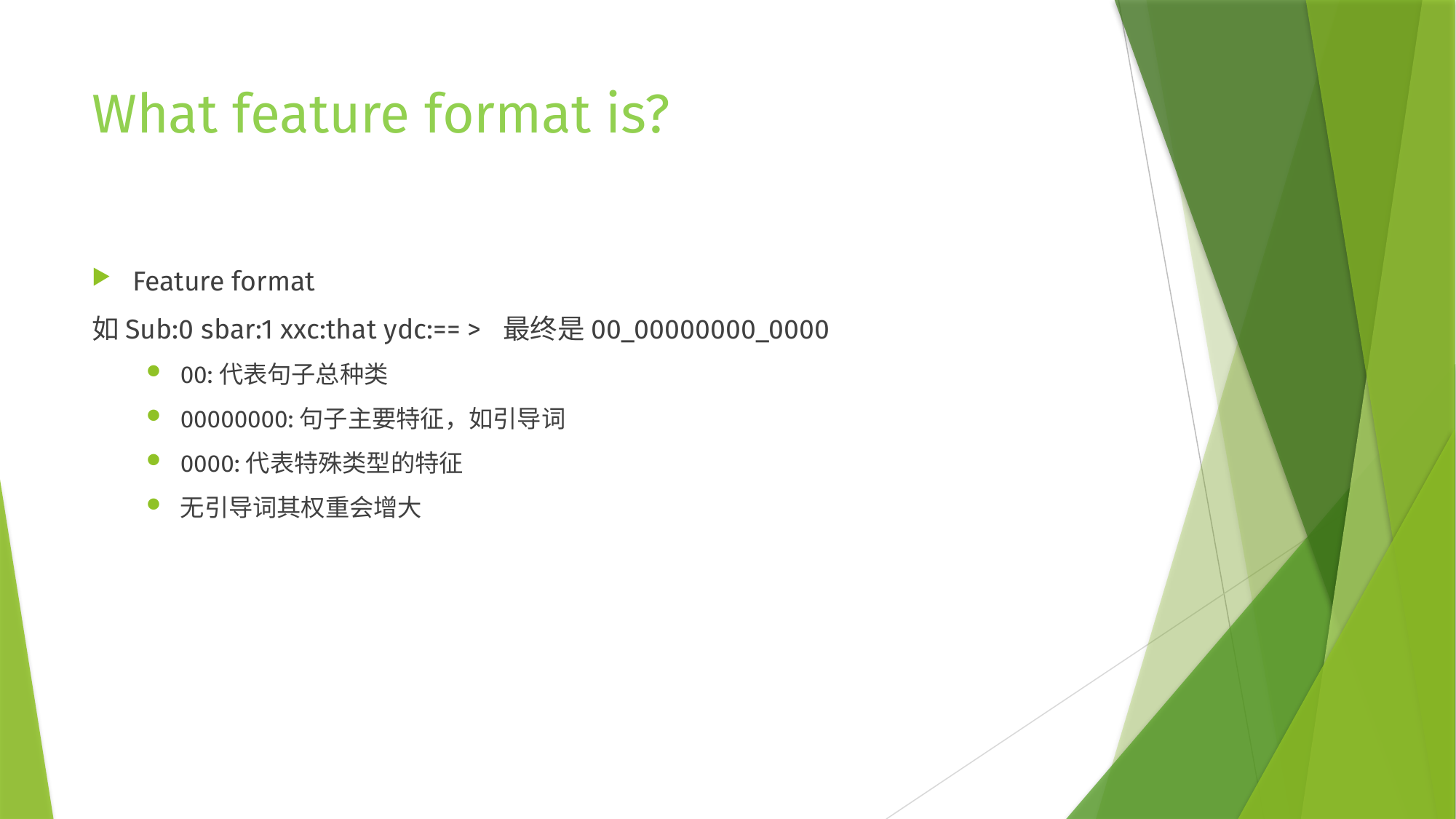

# What feature format is?
Feature format
如Sub:0 sbar:1 xxc:that ydc:== >  最终是00_00000000_0000
00:代表句子总种类
00000000:句子主要特征，如引导词
0000:代表特殊类型的特征
无引导词其权重会增大